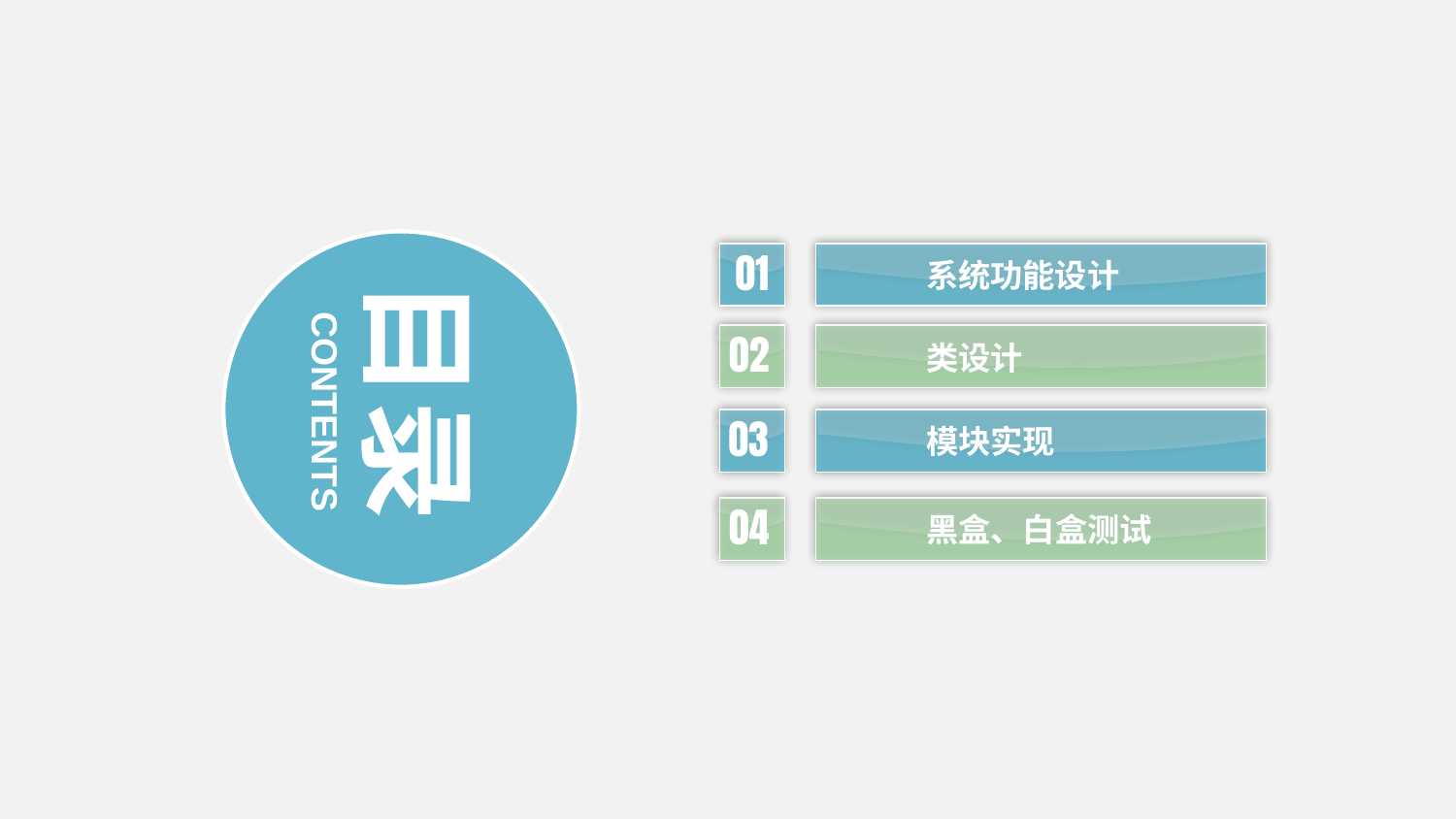

目录

01

系统功能设计
02

类设计
CONTENTS
03

模块实现
04

黑盒、白盒测试